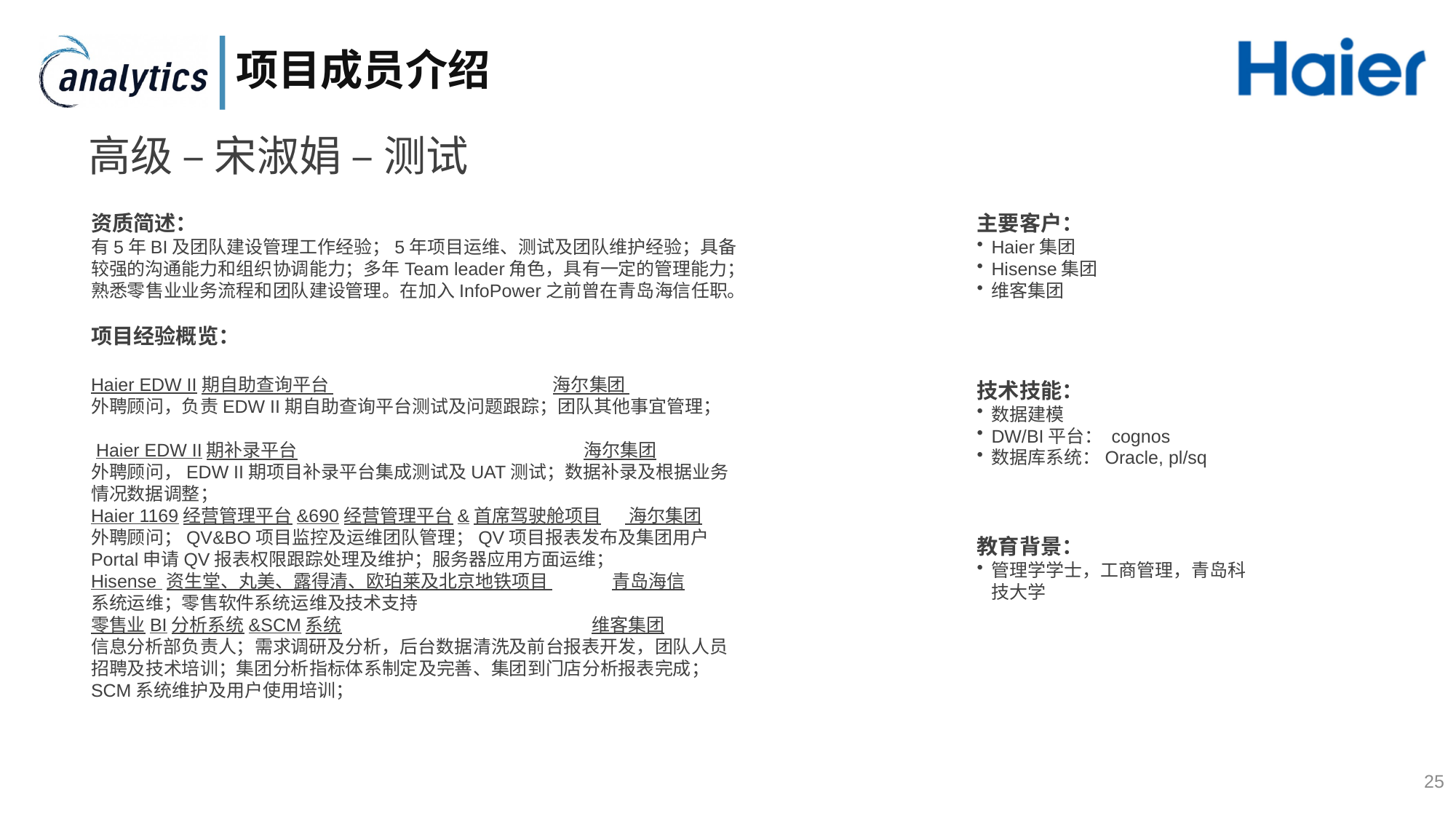

# 项目成员介绍
高级 – 宋淑娟 – 测试
资质简述：
有5年BI及团队建设管理工作经验；5年项目运维、测试及团队维护经验；具备较强的沟通能力和组织协调能力；多年Team leader角色，具有一定的管理能力；熟悉零售业业务流程和团队建设管理。在加入InfoPower之前曾在青岛海信任职。

项目经验概览：

Haier EDW II期自助查询平台                                                        海尔集团
外聘顾问，负责EDW II期自助查询平台测试及问题跟踪；团队其他事宜管理；

 Haier EDW II期补录平台			              海尔集团
外聘顾问，EDW II期项目补录平台集成测试及UAT测试；数据补录及根据业务情况数据调整；
Haier 1169经营管理平台&690经营管理平台&首席驾驶舱项目       海尔集团
外聘顾问；QV&BO项目监控及运维团队管理；QV项目报表发布及集团用户Portal申请QV报表权限跟踪处理及维护；服务器应用方面运维；
Hisense 资生堂、丸美、露得清、欧珀莱及北京地铁项目                青岛海信
系统运维；零售软件系统运维及技术支持
零售业BI分析系统&SCM系统		                维客集团
信息分析部负责人；需求调研及分析，后台数据清洗及前台报表开发，团队人员招聘及技术培训；集团分析指标体系制定及完善、集团到门店分析报表完成；SCM系统维护及用户使用培训；

主要客户：
Haier集团
Hisense集团
维客集团

技术技能：
数据建模
DW/BI平台： cognos
数据库系统：Oracle, pl/sq
教育背景：
管理学学士，工商管理，青岛科技大学
25